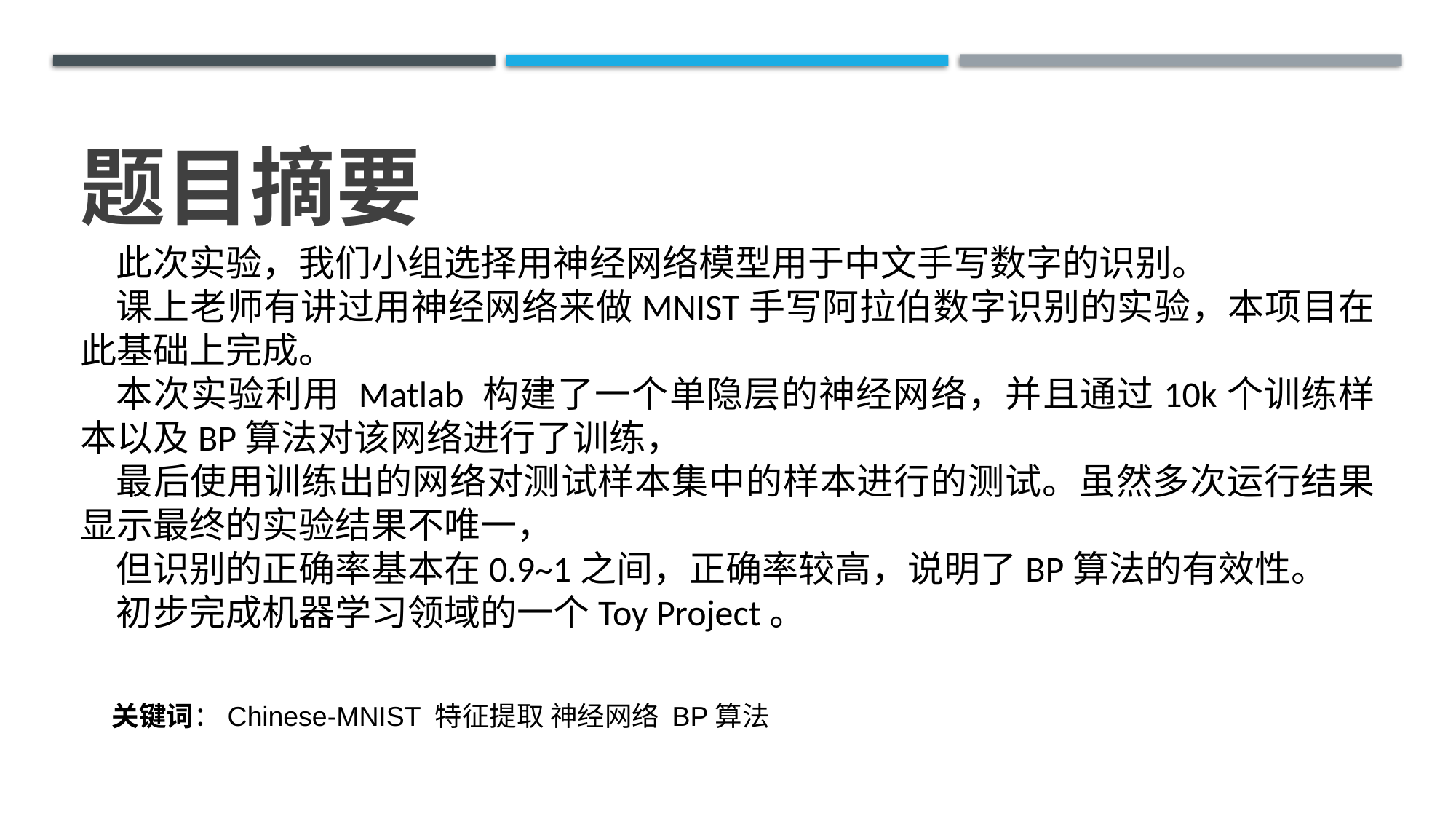

# 题目摘要
此次实验，我们小组选择用神经网络模型用于中文手写数字的识别。
课上老师有讲过用神经网络来做MNIST手写阿拉伯数字识别的实验，本项目在此基础上完成。
本次实验利用 Matlab 构建了一个单隐层的神经网络，并且通过10k个训练样本以及BP算法对该网络进行了训练，
最后使用训练出的网络对测试样本集中的样本进行的测试。虽然多次运行结果显示最终的实验结果不唯一，
但识别的正确率基本在0.9~1之间，正确率较高，说明了BP算法的有效性。
初步完成机器学习领域的一个Toy Project。

关键词：Chinese-MNIST 特征提取 神经网络 BP算法